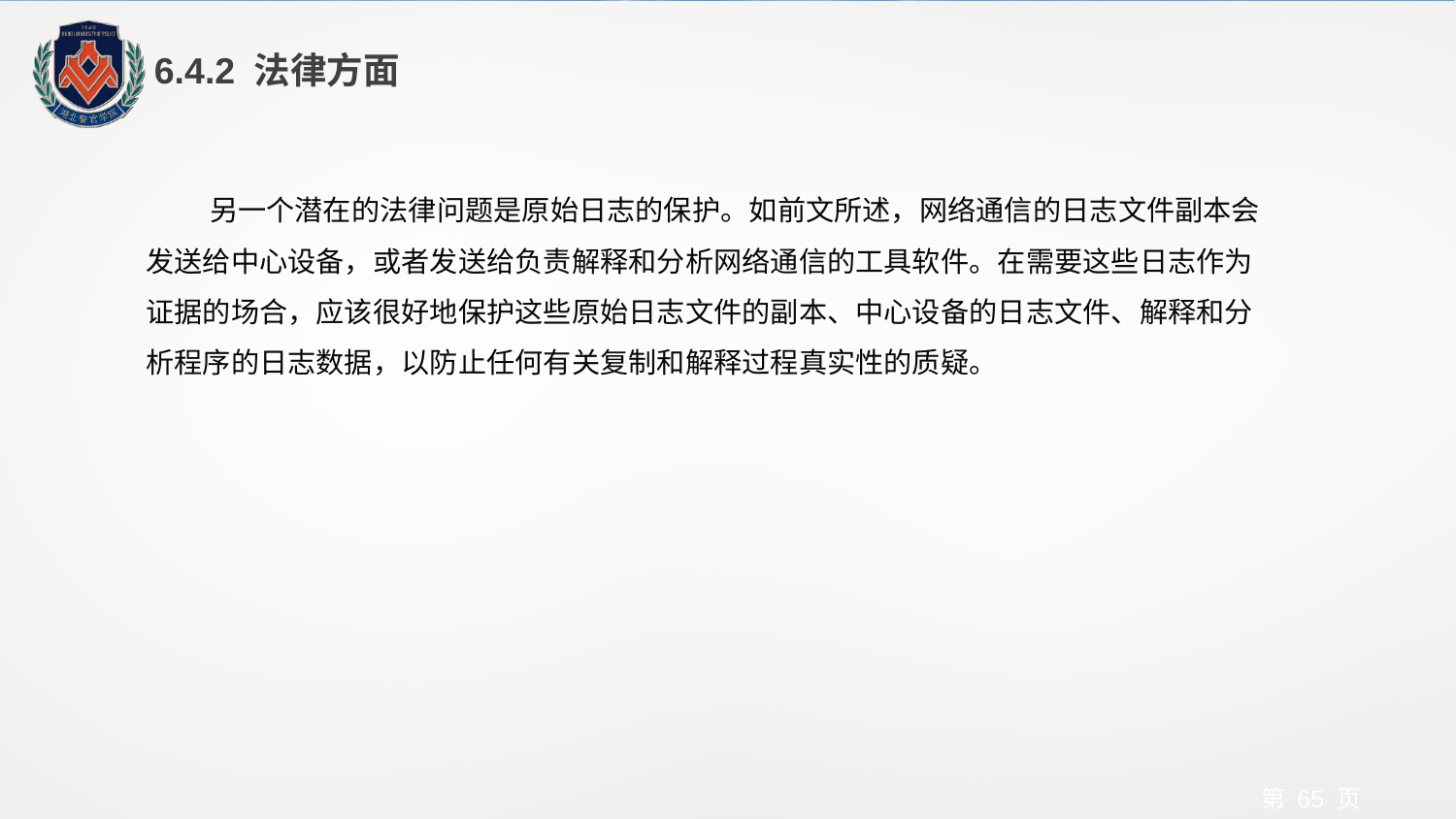

6.4.2 法律方面
         另一个潜在的法律问题是原始日志的保护。如前文所述，网络通信的日志文件副本会发送给中心设备，或者发送给负责解释和分析网络通信的工具软件。在需要这些日志作为证据的场合，应该很好地保护这些原始日志文件的副本、中心设备的日志文件、解释和分析程序的日志数据，以防止任何有关复制和解释过程真实性的质疑。